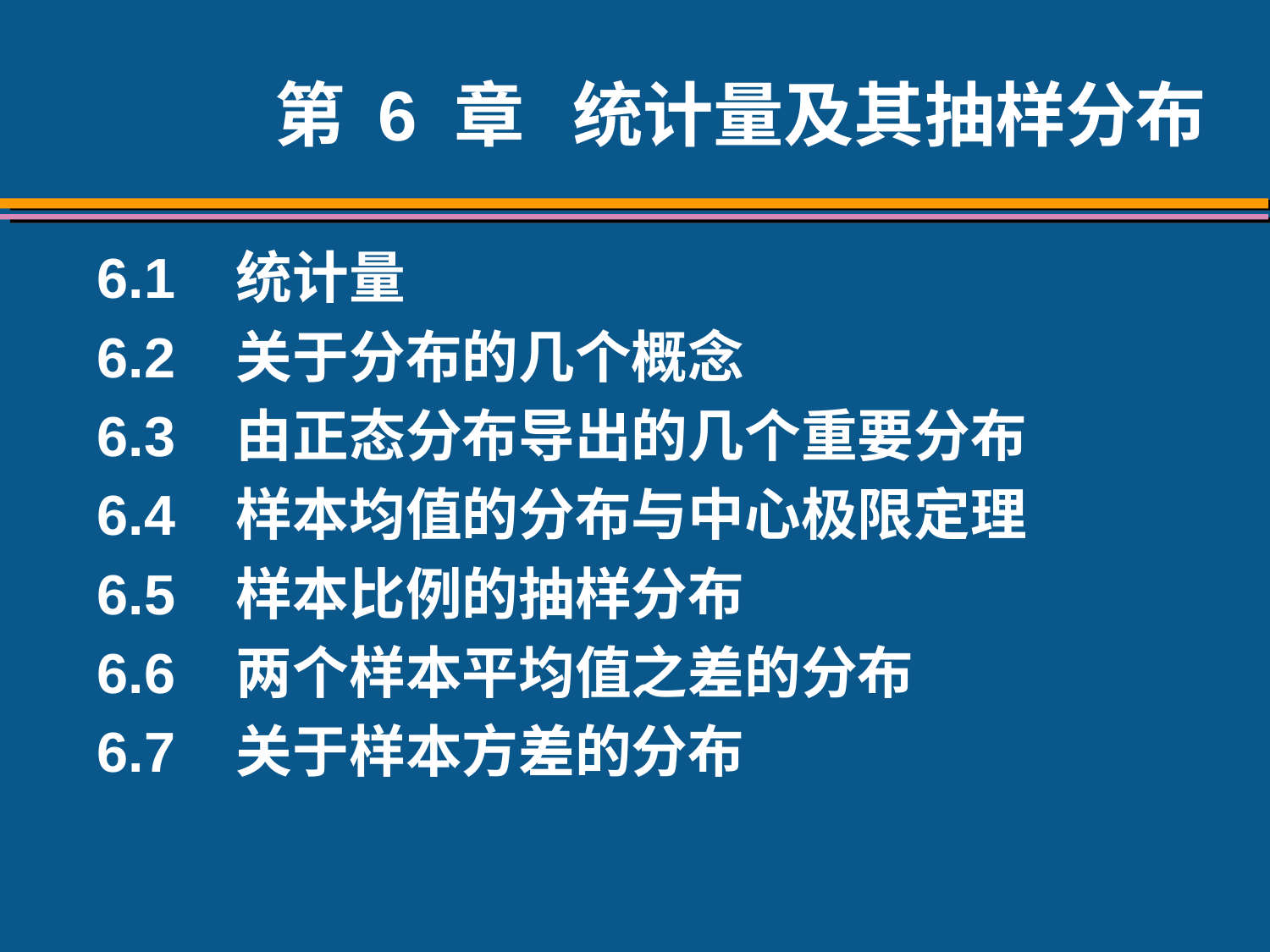

# 第 6 章   统计量及其抽样分布
6.1   统计量
6.2   关于分布的几个概念
6.3   由正态分布导出的几个重要分布
6.4   样本均值的分布与中心极限定理
6.5   样本比例的抽样分布
6.6   两个样本平均值之差的分布
6.7   关于样本方差的分布